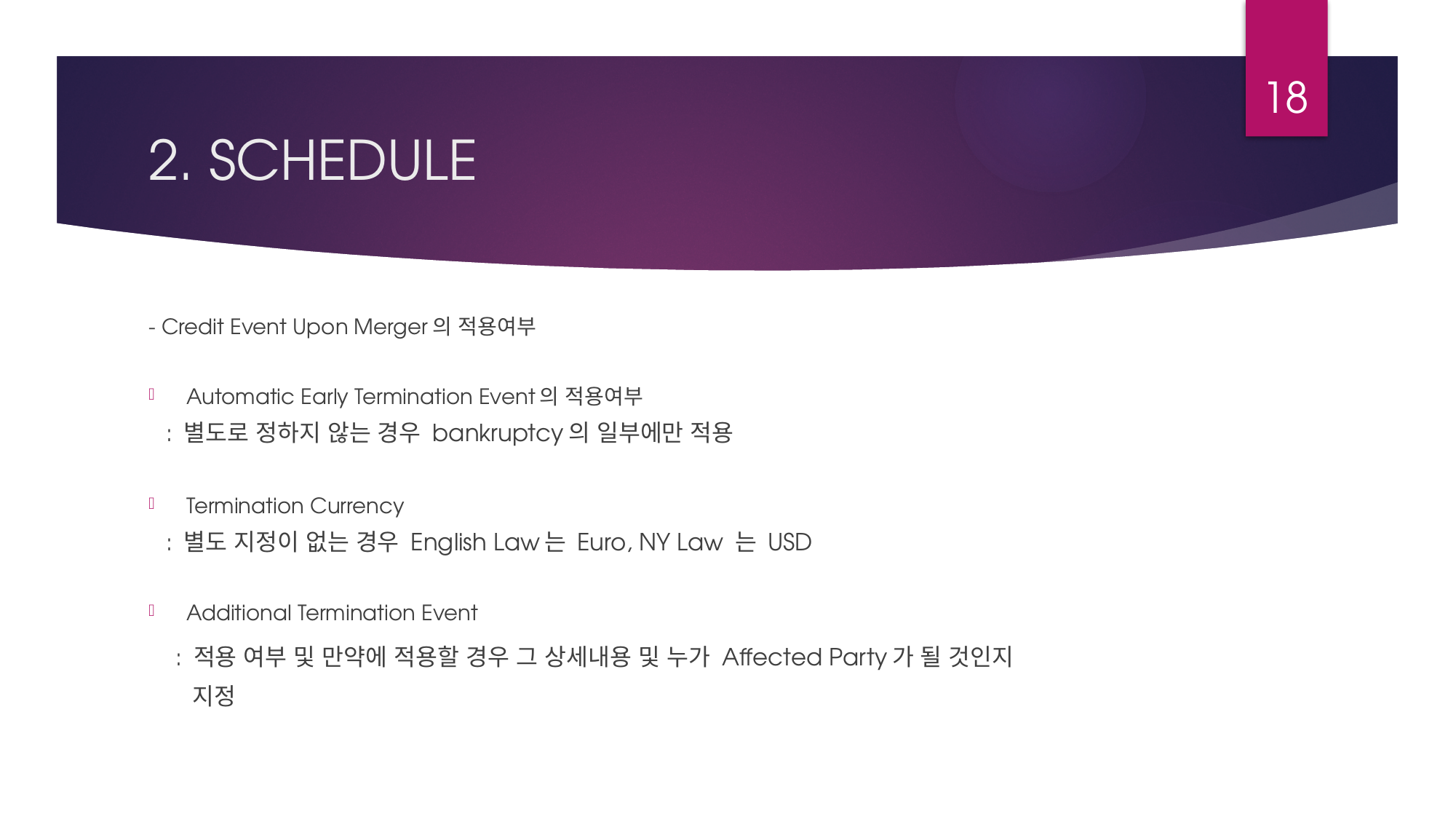

18
# 2. SCHEDULE
- Credit Event Upon Merger의 적용여부

Automatic Early Termination Event의 적용여부
   : 별도로 정하지 않는 경우 bankruptcy의 일부에만 적용

Termination Currency
   : 별도 지정이 없는 경우 English Law는 Euro, NY Law 는 USD

Additional Termination Event
   : 적용 여부 및 만약에 적용할 경우 그 상세내용 및 누가 Affected Party가 될 것인지
      지정